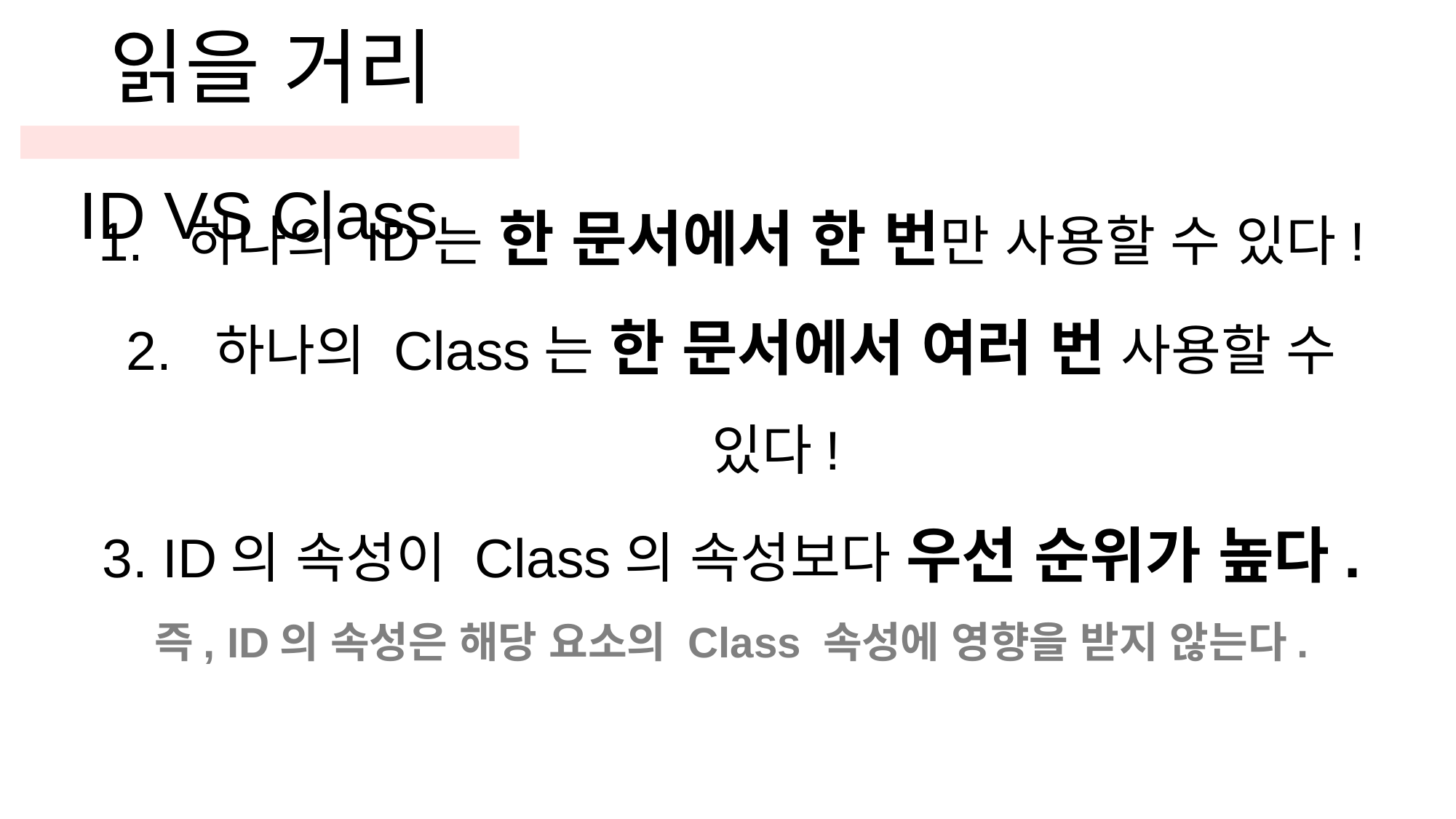

읽을 거리

ID VS Class

하나의 ID는 한 문서에서 한 번만 사용할 수 있다!
하나의 Class는 한 문서에서 여러 번 사용할 수 있다!
3. ID의 속성이 Class의 속성보다 우선 순위가 높다.
즉, ID의 속성은 해당 요소의 Class 속성에 영향을 받지 않는다.